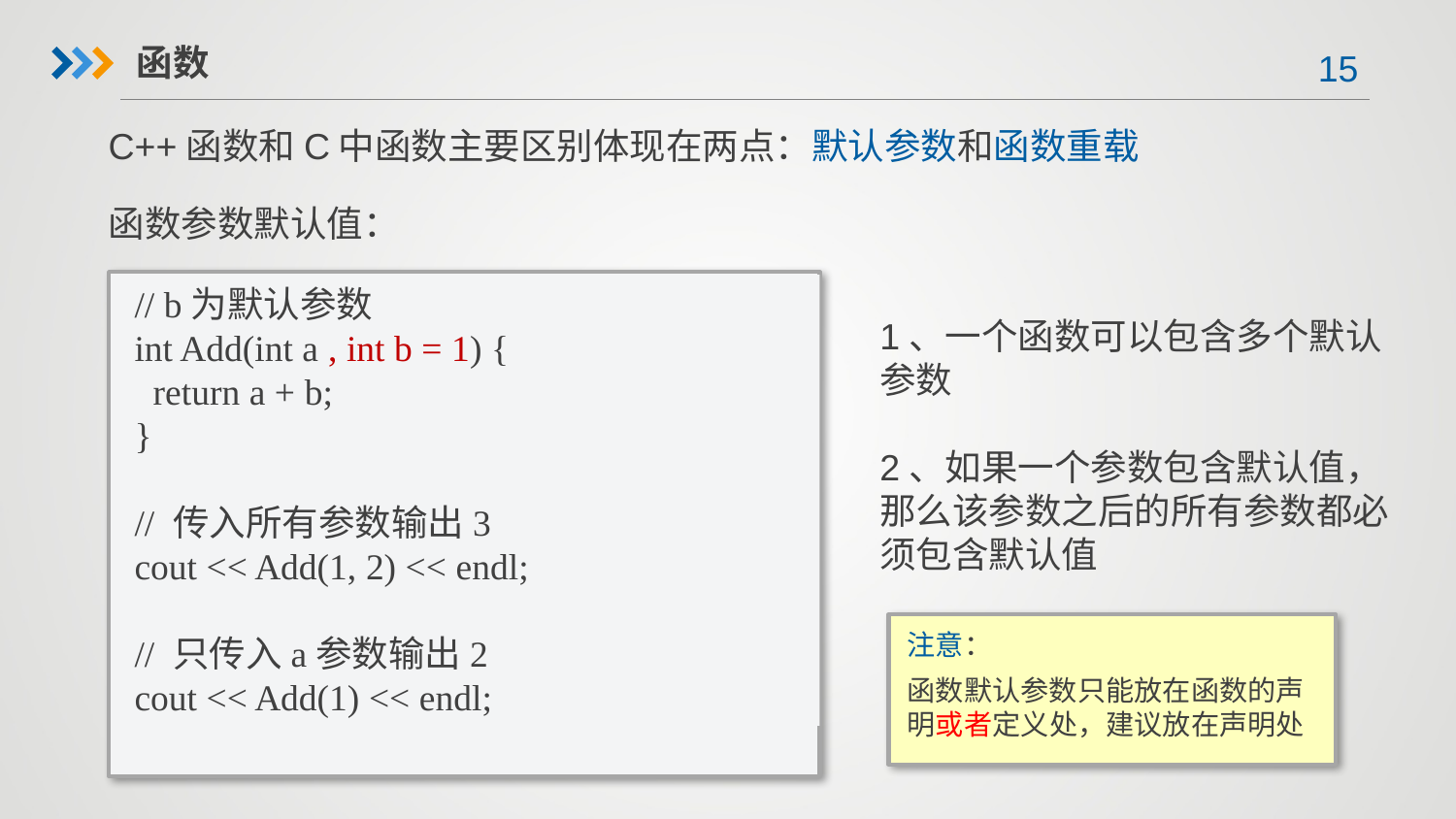

函数
C++函数和C中函数主要区别体现在两点：默认参数和函数重载
函数参数默认值：

// b为默认参数
int Add(int a , int b = 1) {
  return a + b;
}

// 传入所有参数输出3
cout << Add(1, 2) << endl;

// 只传入a参数输出2
cout << Add(1) << endl;
1、一个函数可以包含多个默认参数

2、如果一个参数包含默认值，那么该参数之后的所有参数都必须包含默认值

注意：
函数默认参数只能放在函数的声明或者定义处，建议放在声明处